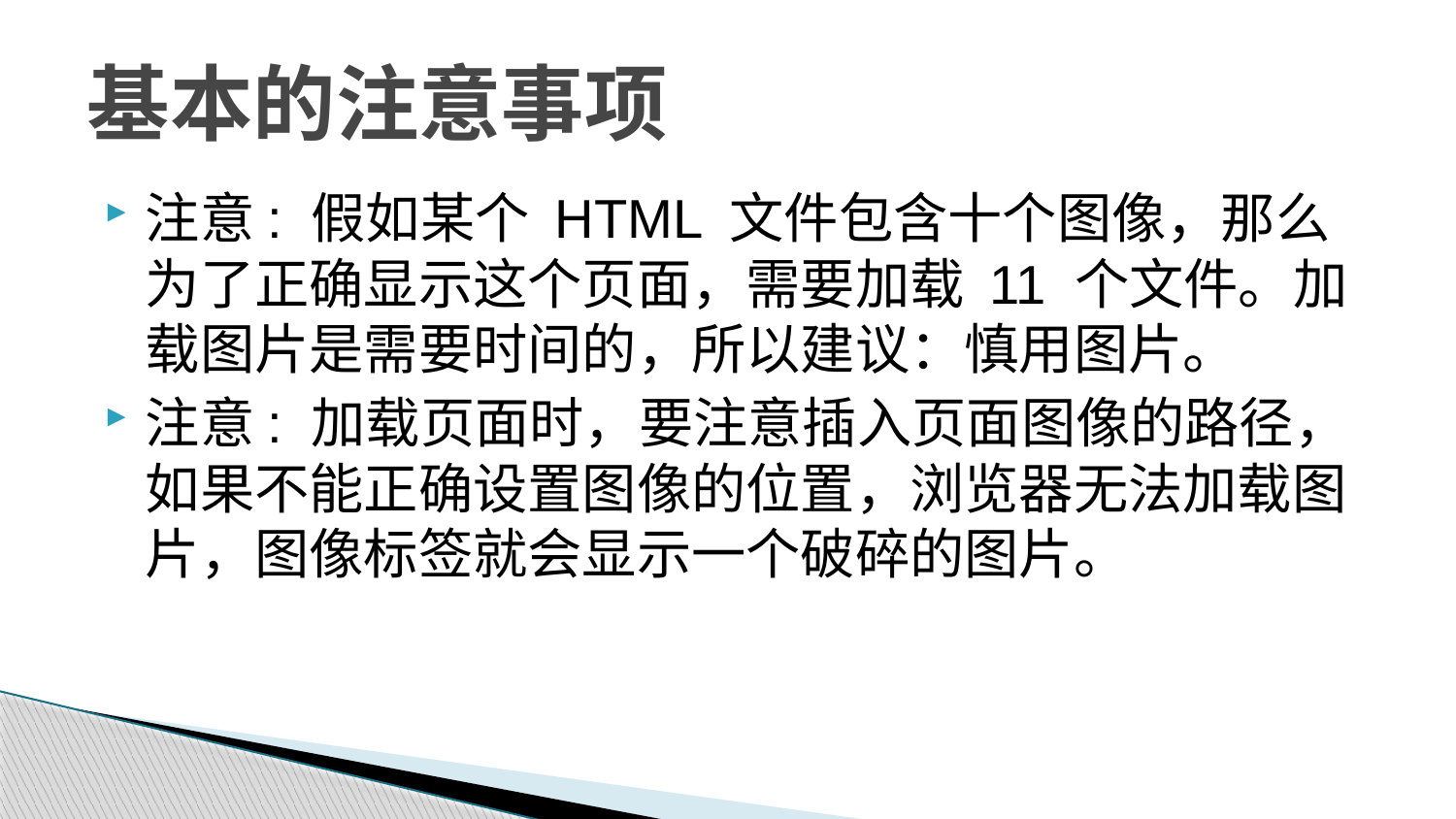

# 基本的注意事项
注意: 假如某个 HTML 文件包含十个图像，那么为了正确显示这个页面，需要加载 11 个文件。加载图片是需要时间的，所以建议：慎用图片。
注意: 加载页面时，要注意插入页面图像的路径，如果不能正确设置图像的位置，浏览器无法加载图片，图像标签就会显示一个破碎的图片。